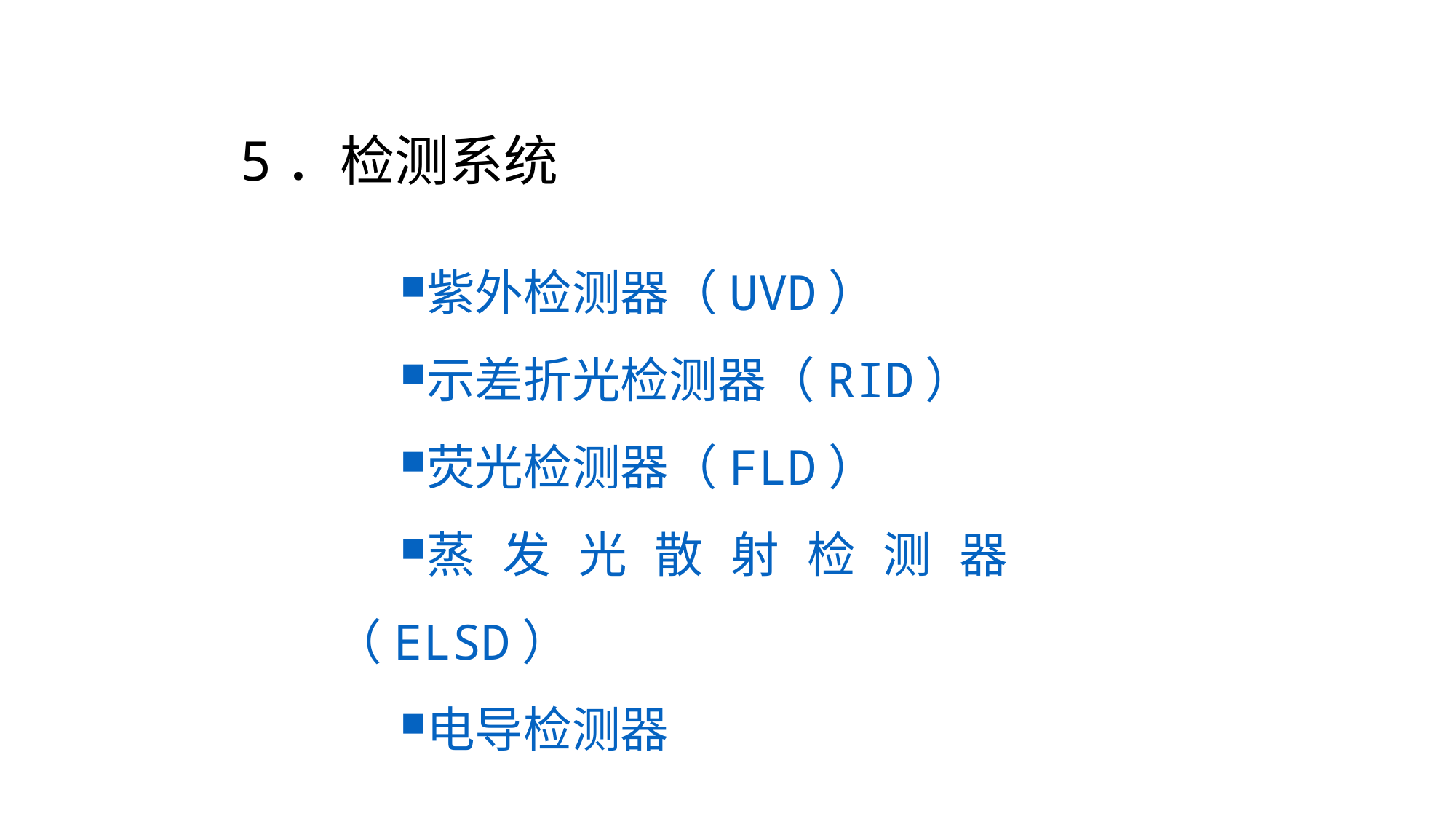

5．检测系统
紫外检测器（UVD）
示差折光检测器（RID）
荧光检测器（FLD）
蒸发光散射检测器（ELSD）
电导检测器